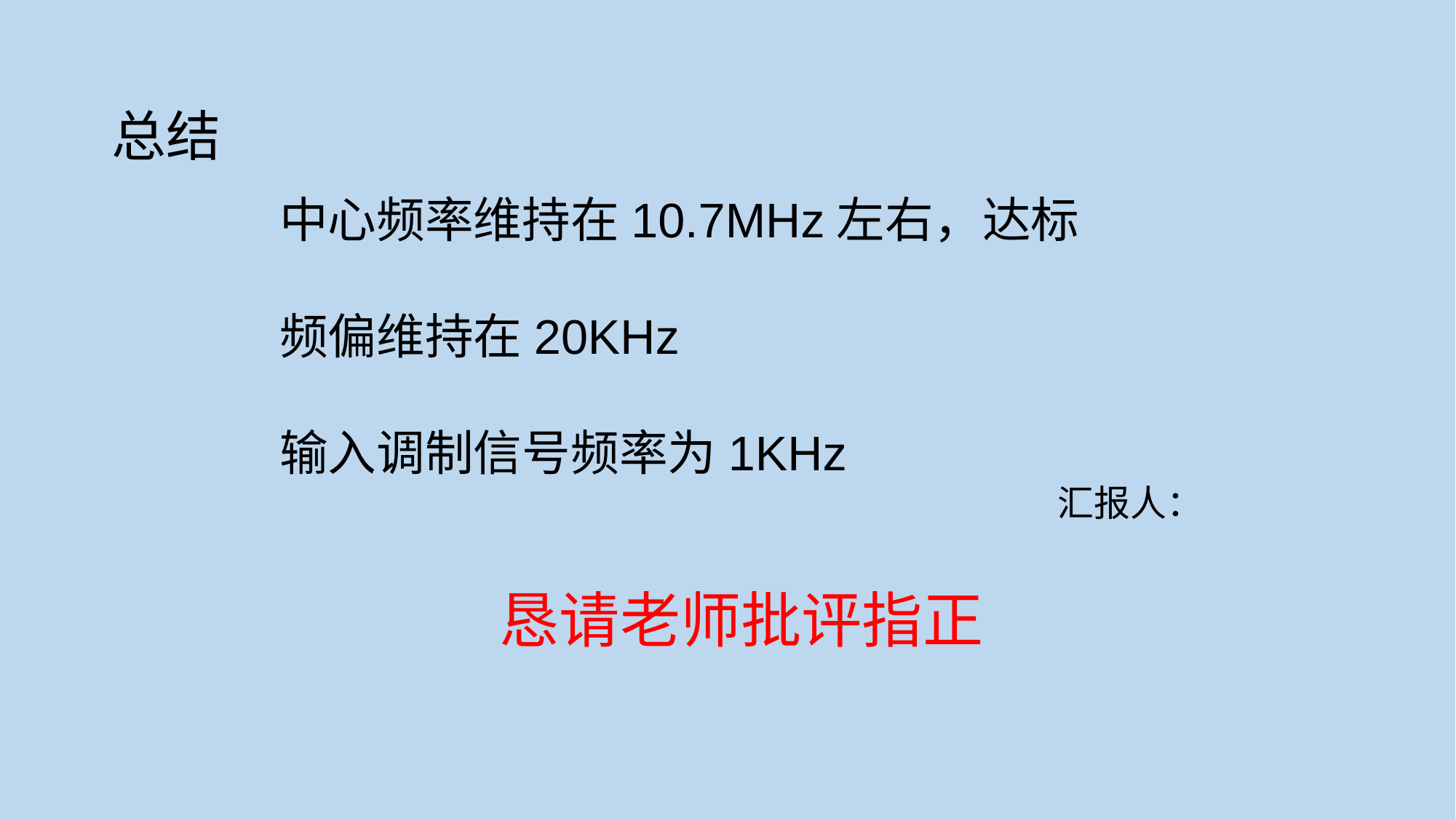

总结
中心频率维持在10.7MHz左右，达标

频偏维持在20KHz

输入调制信号频率为1KHz
汇报人：

恳请老师批评指正